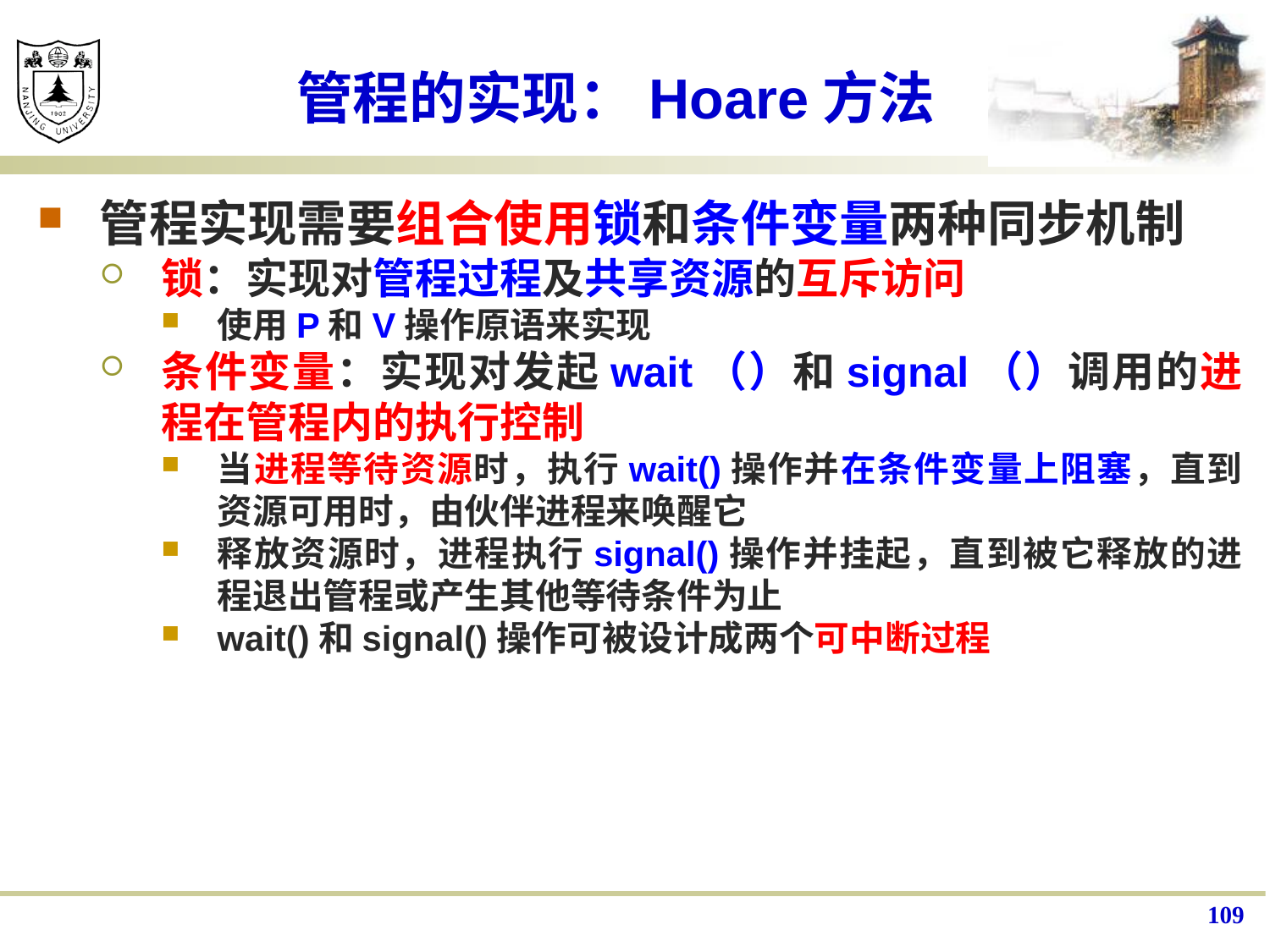

# 管程的实现：Hoare方法
管程实现需要组合使用锁和条件变量两种同步机制
锁：实现对管程过程及共享资源的互斥访问
使用P和V操作原语来实现
条件变量：实现对发起wait（）和signal（）调用的进程在管程内的执行控制
当进程等待资源时，执行wait()操作并在条件变量上阻塞，直到资源可用时，由伙伴进程来唤醒它
释放资源时，进程执行signal()操作并挂起，直到被它释放的进程退出管程或产生其他等待条件为止
wait()和signal()操作可被设计成两个可中断过程
109